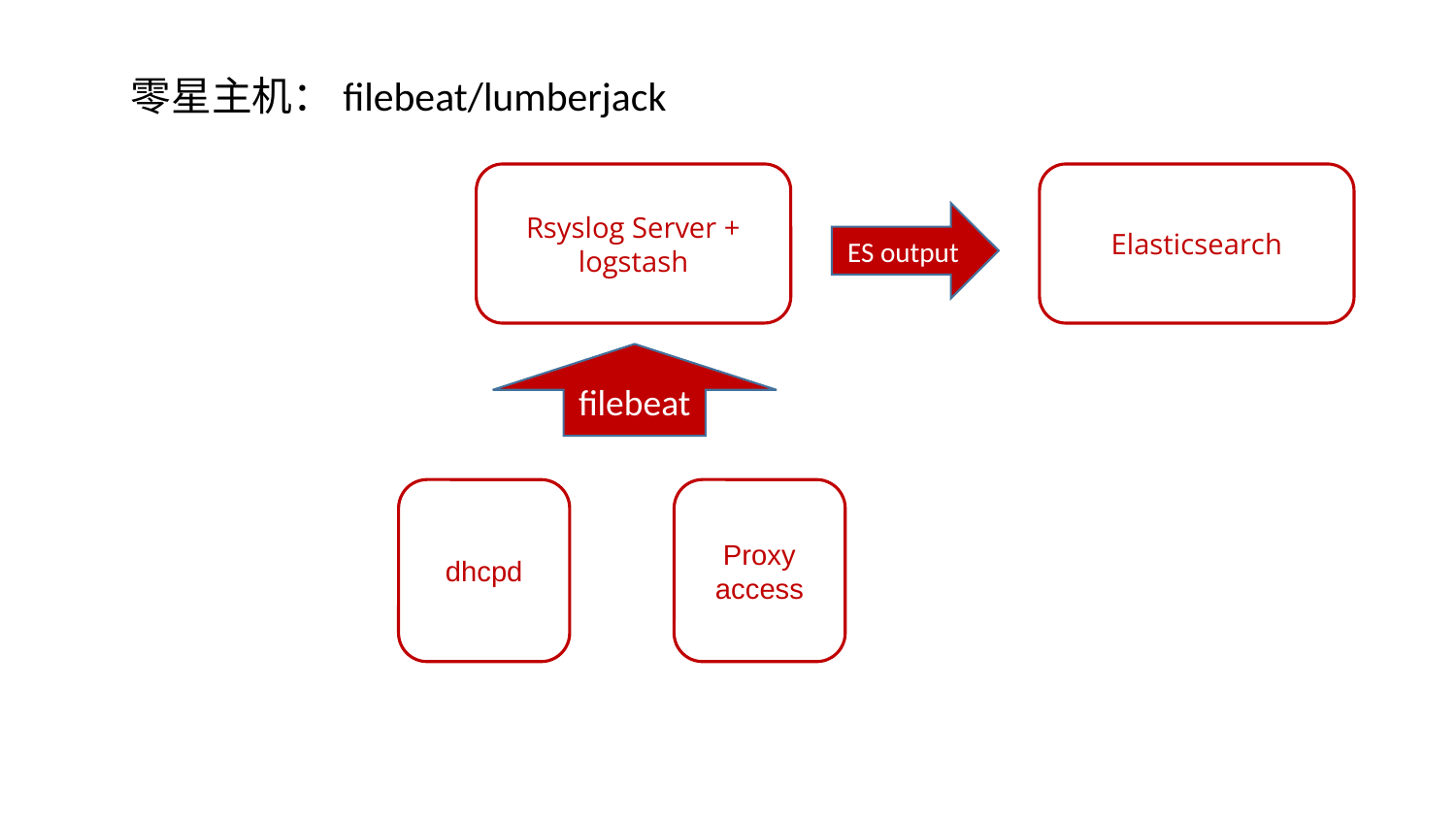

零星主机：filebeat/lumberjack
Elasticsearch
Rsyslog Server + logstash
ES output
filebeat
Proxy
access
dhcpd